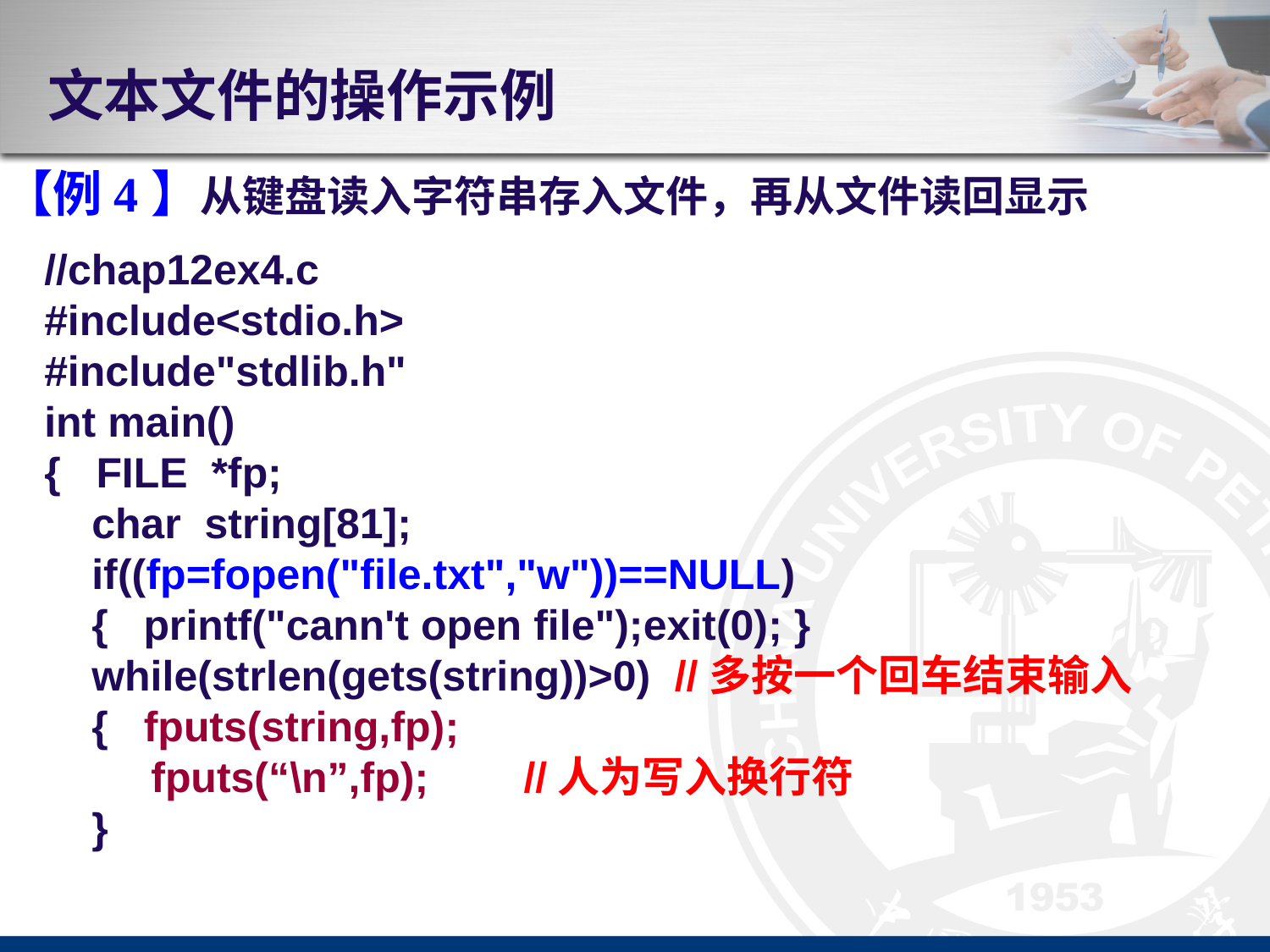

# 文本文件的操作示例
【例4】从键盘读入字符串存入文件，再从文件读回显示
//chap12ex4.c
#include<stdio.h>
#include"stdlib.h"
int main()
{   FILE  *fp;
    char  string[81];
    if((fp=fopen("file.txt","w"))==NULL)
    {   printf("cann't open file");exit(0); }
    while(strlen(gets(string))>0)  //多按一个回车结束输入
    {   fputs(string,fp);
         fputs(“\n”,fp);        //人为写入换行符
    }